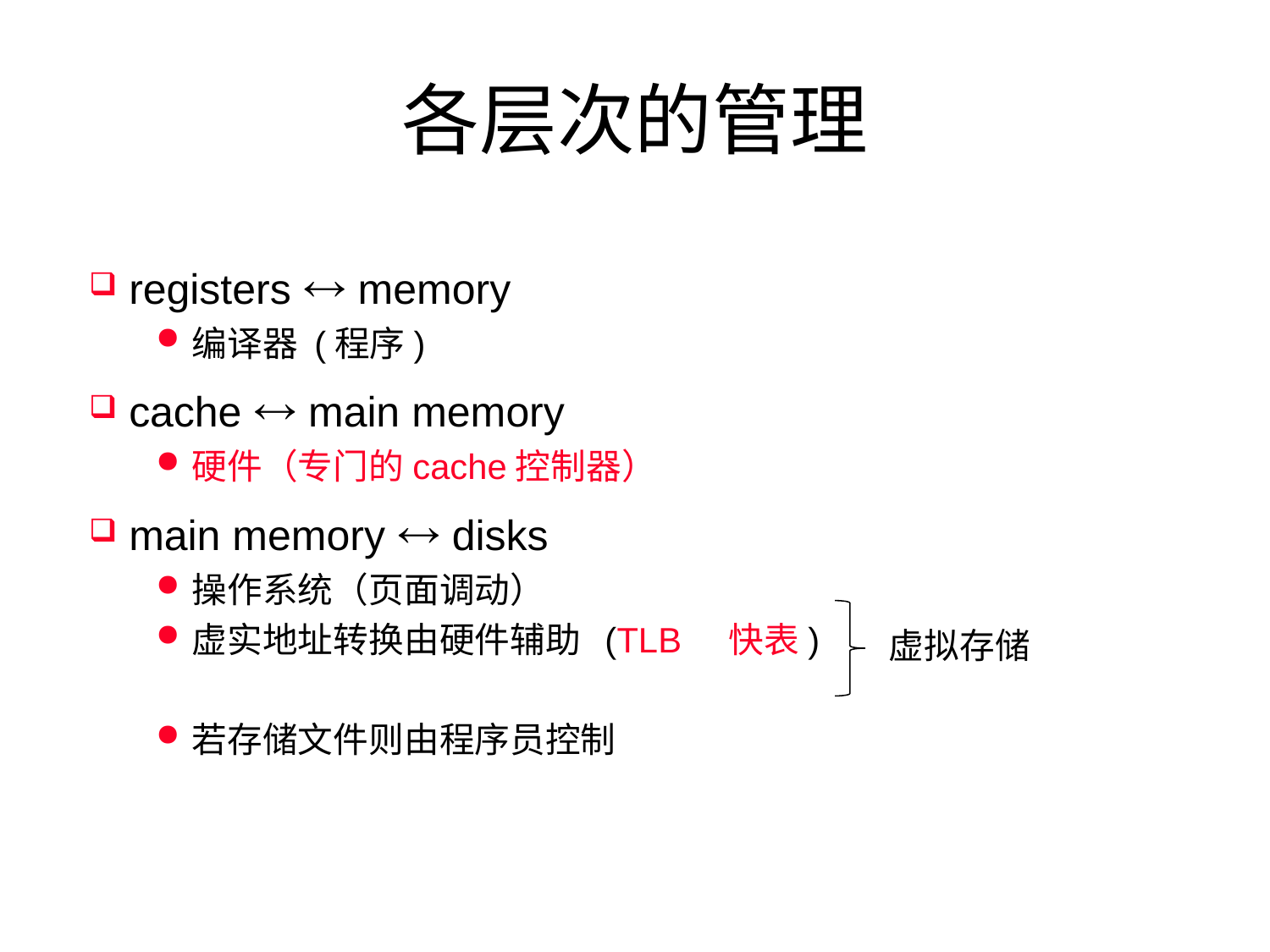

# 各层次的管理
registers ↔ memory
编译器 (程序)
cache ↔ main memory
硬件（专门的cache控制器）
main memory ↔ disks
操作系统（页面调动）
虚实地址转换由硬件辅助  (TLB    快表)

若存储文件则由程序员控制

虚拟存储